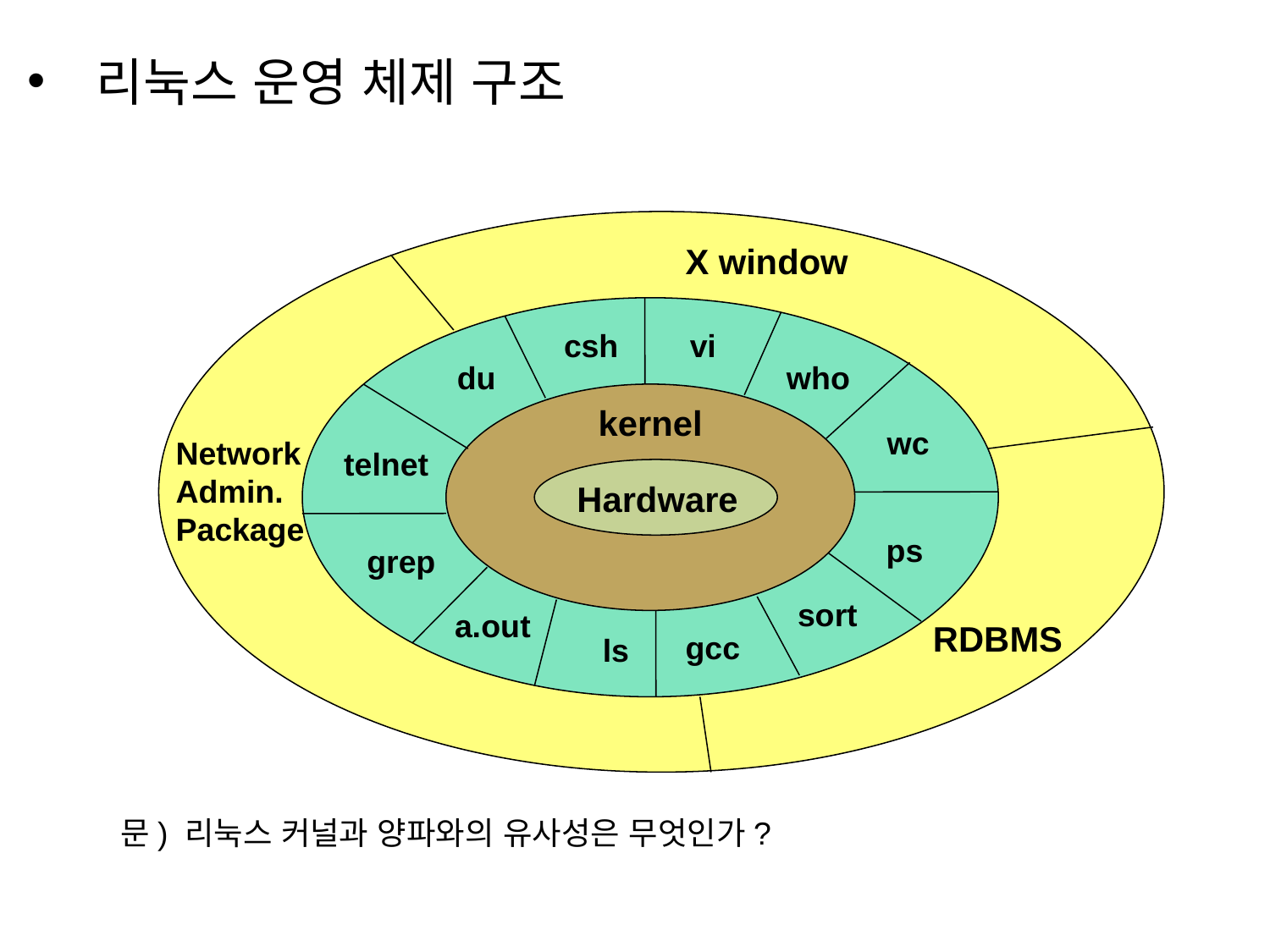

리눅스 운영 체제 구조

X window

csh
vi
du
who

kernel
wc
Network
Admin.
Package

telnet

Hardware

ps
grep

sort

a.out

RDBMS
gcc
ls

문) 리눅스 커널과 양파와의 유사성은 무엇인가?